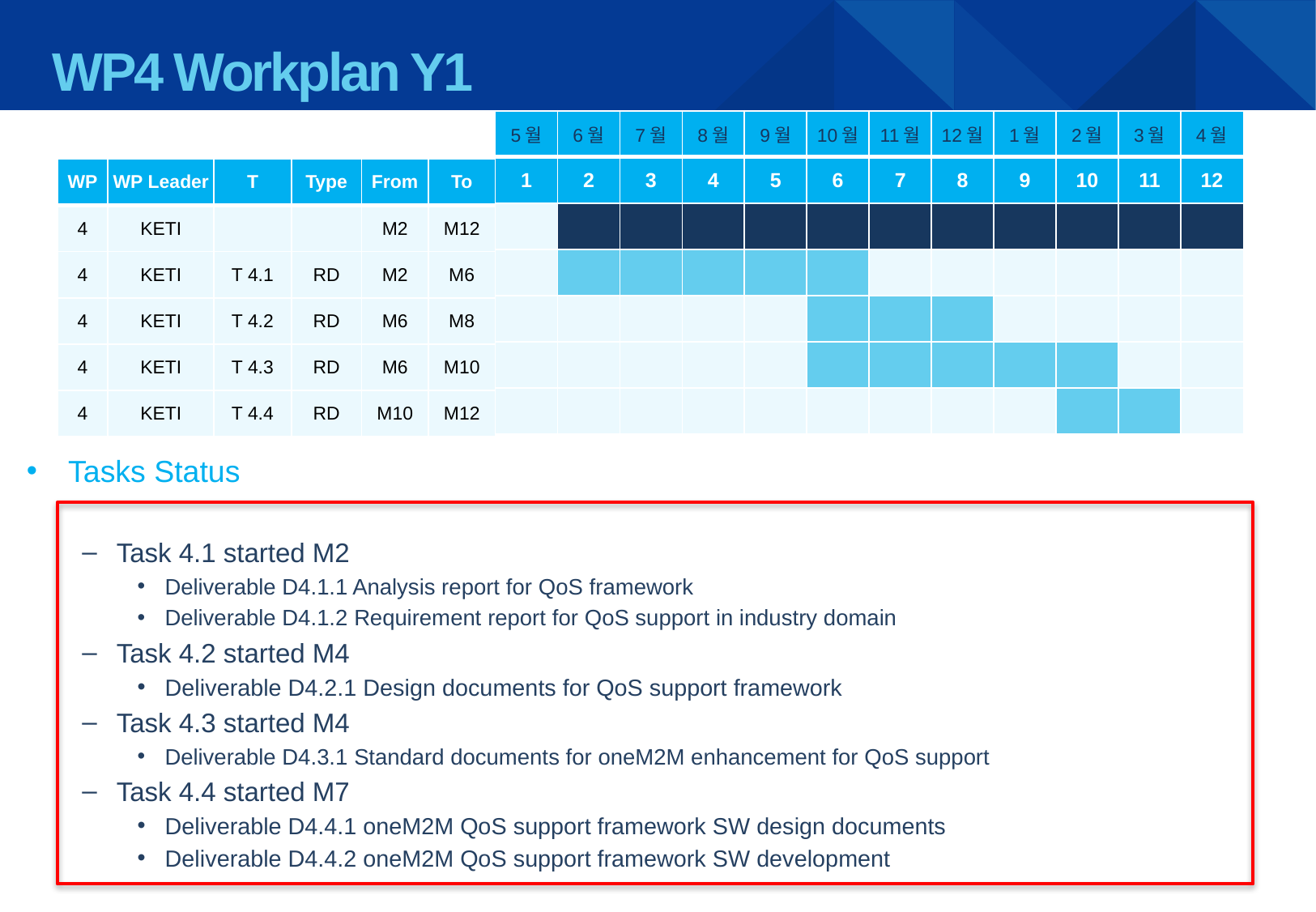

WP4 Workplan Y1
| 5월 | 6월 | 7월 | 8월 | 9월 | 10월 | 11월 | 12월 | 1월 | 2월 | 3월 | 4월 |
| --- | --- | --- | --- | --- | --- | --- | --- | --- | --- | --- | --- |
| 1 | 2 | 3 | 4 | 5 | 6 | 7 | 8 | 9 | 10 | 11 | 12 |
|  |  |  |  |  |  |  |  |  |  |  |  |
|  |  |  |  |  |  |  |  |  |  |  |  |
|  |  |  |  |  |  |  |  |  |  |  |  |
|  |  |  |  |  |  |  |  |  |  |  |  |
|  |  |  |  |  |  |  |  |  |  |  |  |
| WP | WP Leader | T | Type | From | To |
| --- | --- | --- | --- | --- | --- |
| 4 | KETI |  |  | M2 | M12 |
| 4 | KETI | T 4.1 | RD | M2 | M6 |
| 4 | KETI | T 4.2 | RD | M6 | M8 |
| 4 | KETI | T 4.3 | RD | M6 | M10 |
| 4 | KETI | T 4.4 | RD | M10 | M12 |
Tasks Status

Task 4.1 started M2
Deliverable D4.1.1 Analysis report for QoS framework
Deliverable D4.1.2 Requirement report for QoS support in industry domain
Task 4.2 started M4
Deliverable D4.2.1 Design documents for QoS support framework
Task 4.3 started M4
Deliverable D4.3.1 Standard documents for oneM2M enhancement for QoS support
Task 4.4 started M7
Deliverable D4.4.1 oneM2M QoS support framework SW design documents
Deliverable D4.4.2 oneM2M QoS support framework SW development